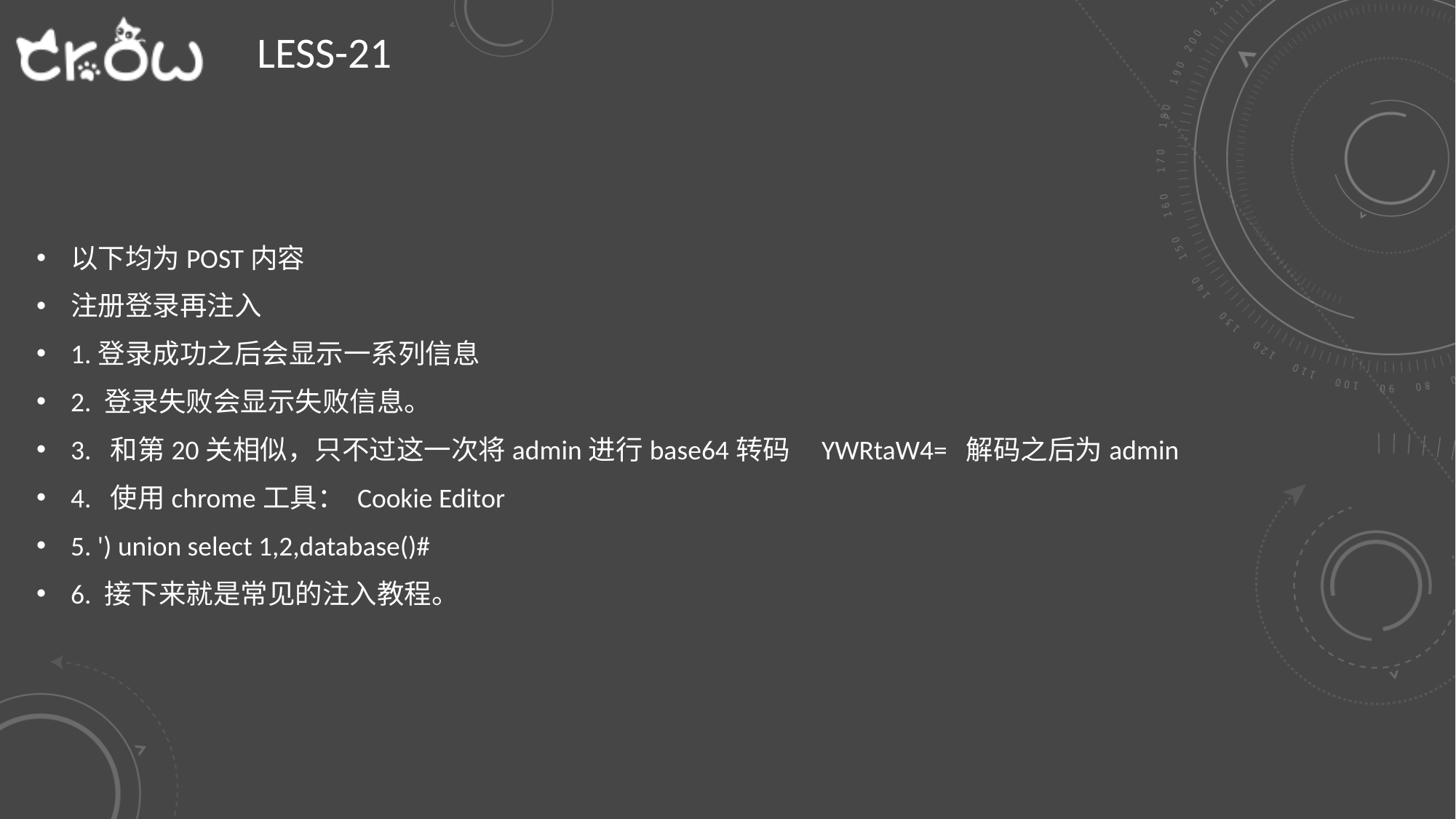

# Less-21

以下均为POST内容
注册登录再注入
1.登录成功之后会显示一系列信息
2. 登录失败会显示失败信息。
3.  和第20关相似，只不过这一次将admin进行base64转码    YWRtaW4=  解码之后为admin
4.  使用chrome工具： Cookie Editor
5. ') union select 1,2,database()#
6. 接下来就是常见的注入教程。